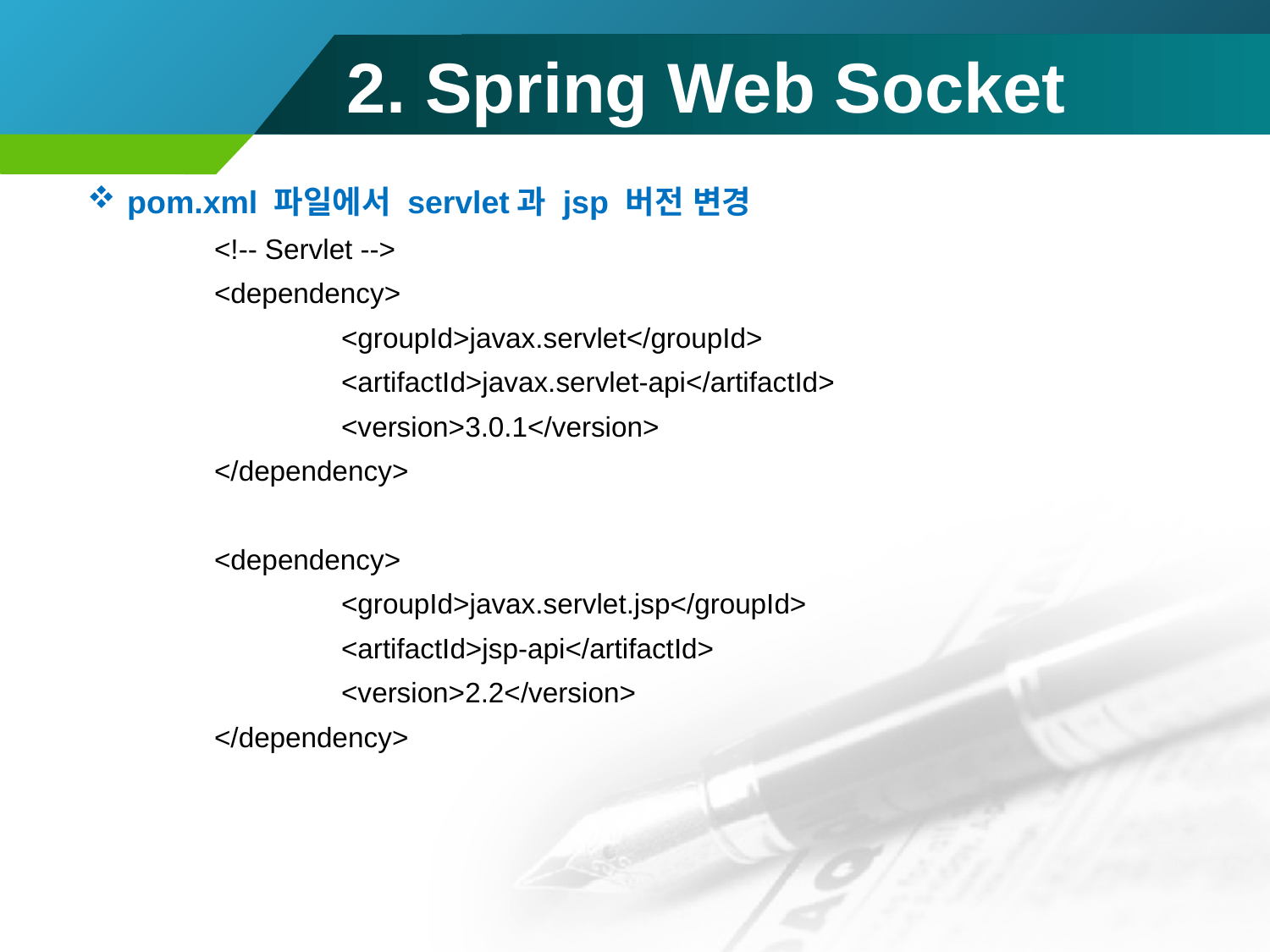

# 2. Spring Web Socket
pom.xml 파일에서 servlet과 jsp 버전 변경
	<!-- Servlet -->
	<dependency>
		<groupId>javax.servlet</groupId>
		<artifactId>javax.servlet-api</artifactId>
		<version>3.0.1</version>
	</dependency>

	<dependency>
		<groupId>javax.servlet.jsp</groupId>
		<artifactId>jsp-api</artifactId>
		<version>2.2</version>
	</dependency>